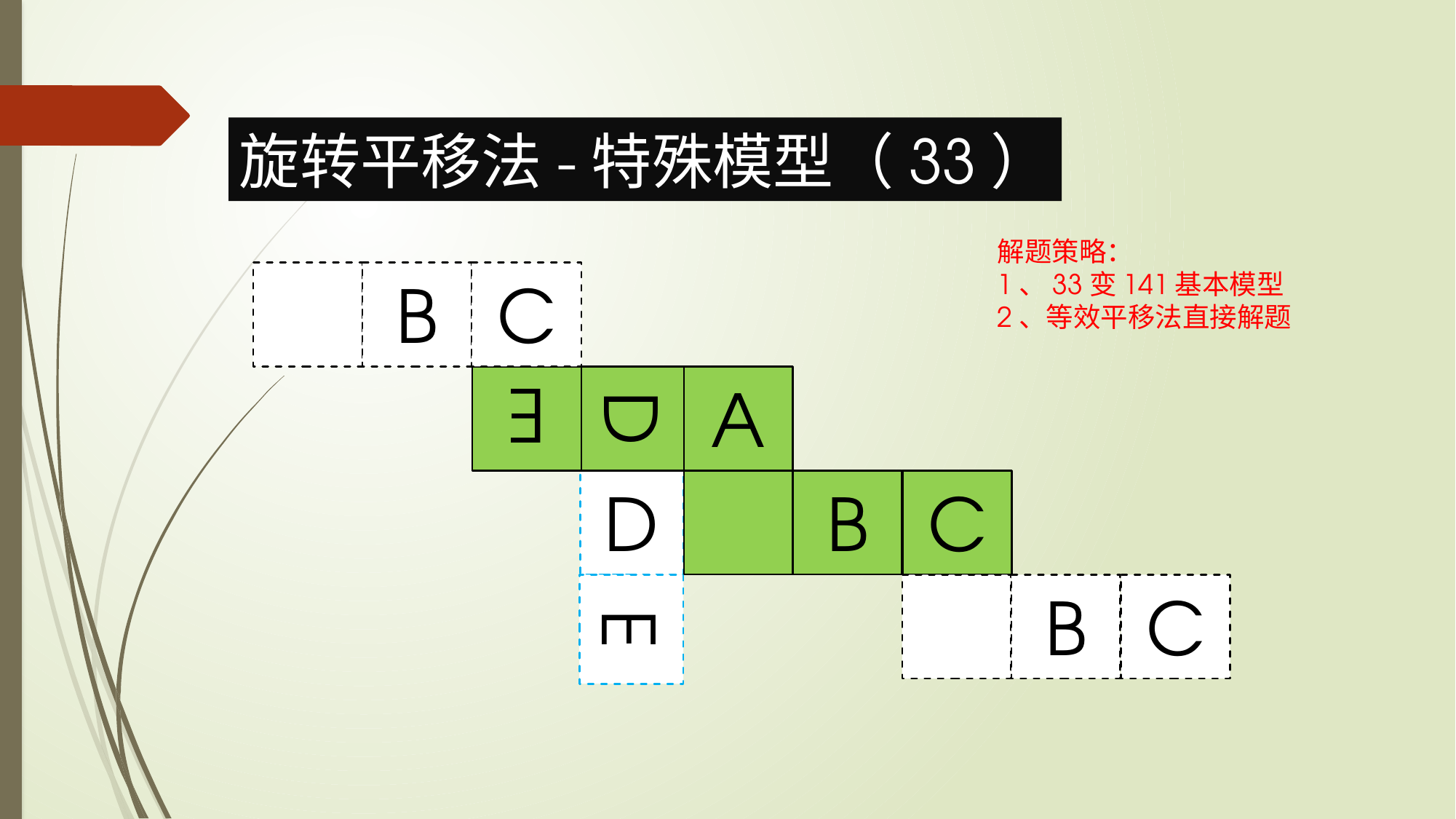

旋转平移法-特殊模型（33）
解题策略：
1、33变141基本模型
2、等效平移法直接解题

B
C
E
D
A
D

B
C

B
C
E